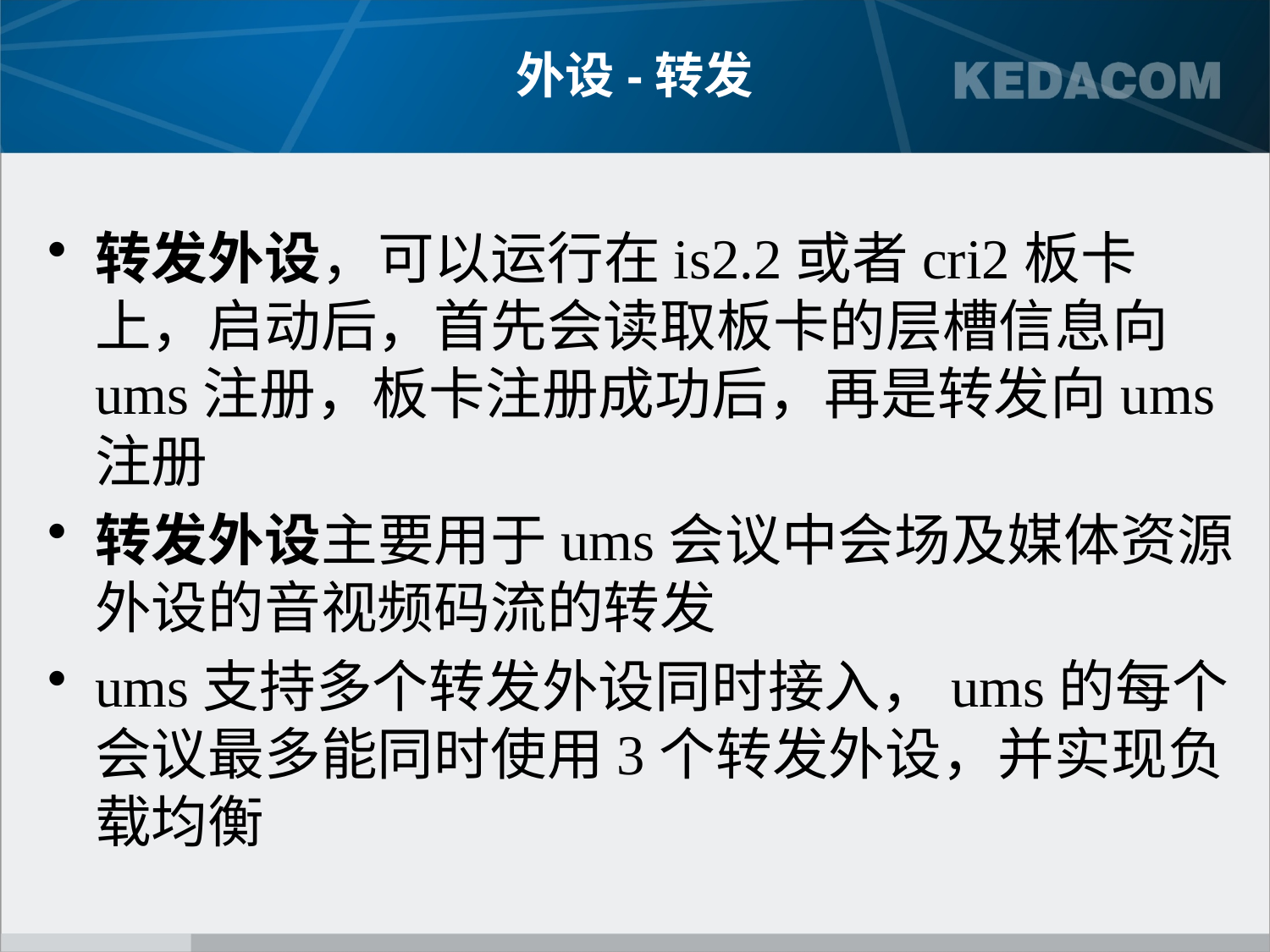

# 外设-转发
转发外设，可以运行在is2.2或者cri2板卡上，启动后，首先会读取板卡的层槽信息向ums注册，板卡注册成功后，再是转发向ums注册
转发外设主要用于ums会议中会场及媒体资源外设的音视频码流的转发
ums支持多个转发外设同时接入，ums的每个会议最多能同时使用3个转发外设，并实现负载均衡